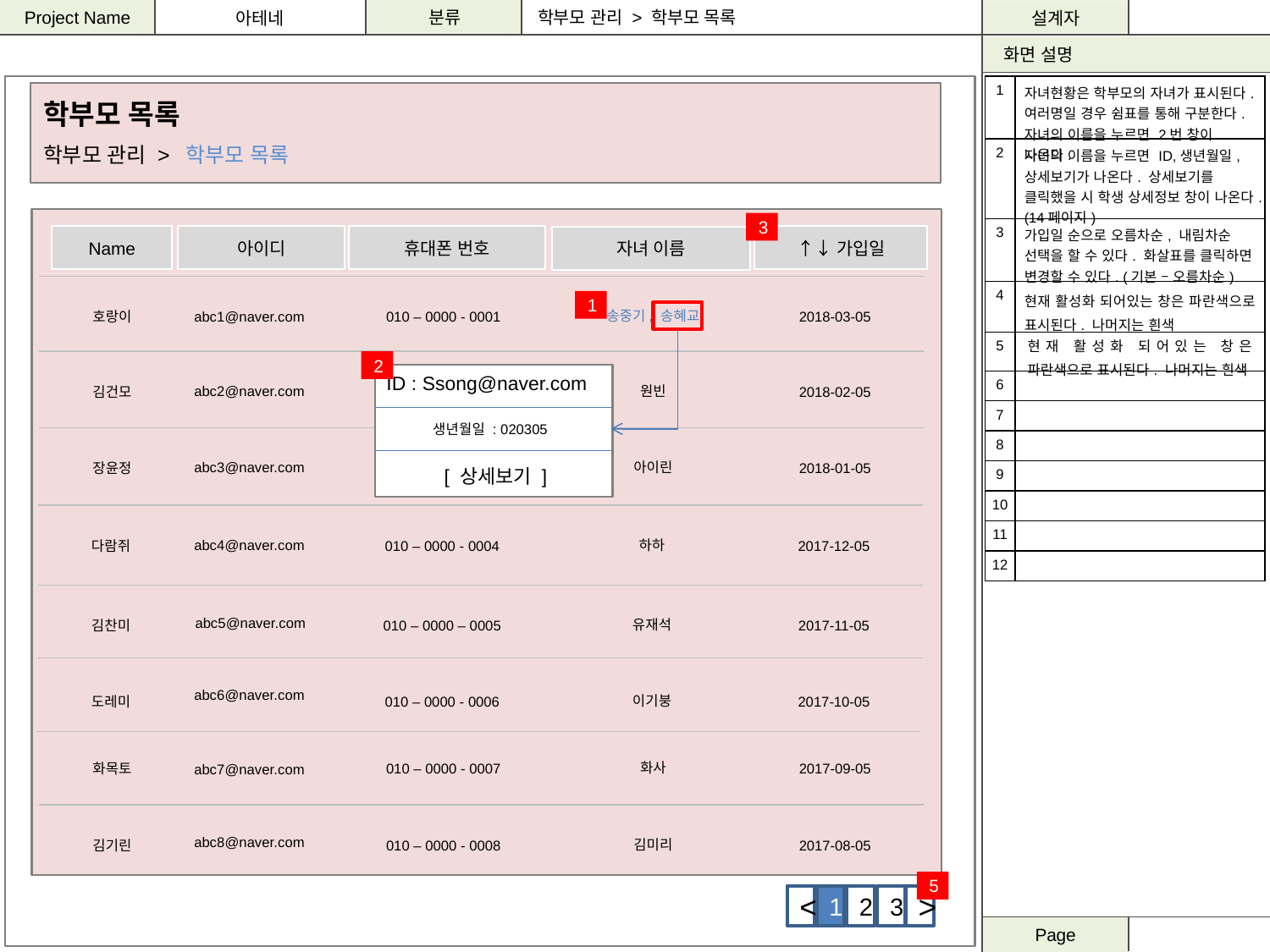

학부모 관리 > 학부모 목록

| 1 | 자녀현황은 학부모의 자녀가 표시된다. 여러명일 경우 쉼표를 통해 구분한다. 자녀의 이름을 누르면 2번 창이 나온다. |
| --- | --- |
| 2 | 자녀의 이름을 누르면 ID,생년월일, 상세보기가 나온다. 상세보기를 클릭했을 시 학생 상세정보 창이 나온다. (14페이지) |
| 3 | 가입일 순으로 오름차순, 내림차순 선택을 할 수 있다. 화살표를 클릭하면 변경할 수 있다. (기본 – 오름차순) |
| 4 | 현재 활성화 되어있는 창은 파란색으로 표시된다. 나머지는 흰색 |
| 5 | 현재 활성화 되어있는 창은 파란색으로 표시된다. 나머지는 흰색 |
| 6 |  |
| 7 |  |
| 8 |  |
| 9 |  |
| 10 |  |
| 11 |  |
| 12 |  |
학부모 목록
학부모 관리 > 학부모 목록

3
휴대폰 번호
Name
아이디
↑↓가입일
자녀 이름
송중기, 송혜교
호랑이
abc1@naver.com
010 – 0000 - 0001
2018-03-05
1

2
abc2@naver.com
원빈
김건모
010 – 0000 - 0002
2018-02-05
ID : Ssong@naver.com

생년월일 : 020305
abc3@naver.com
아이린
장윤정
010 – 0000 - 0003
2018-01-05
[ 상세보기 ]
abc4@naver.com
하하
다람쥐
010 – 0000 - 0004
2017-12-05
abc5@naver.com
유재석
김찬미
010 – 0000 – 0005
2017-11-05
abc6@naver.com
이기붕
도레미
010 – 0000 - 0006
2017-10-05
화사
화목토
010 – 0000 - 0007
2017-09-05
abc7@naver.com
abc8@naver.com
김미리
김기린
010 – 0000 - 0008
2017-08-05
5
<
1
2
3
>